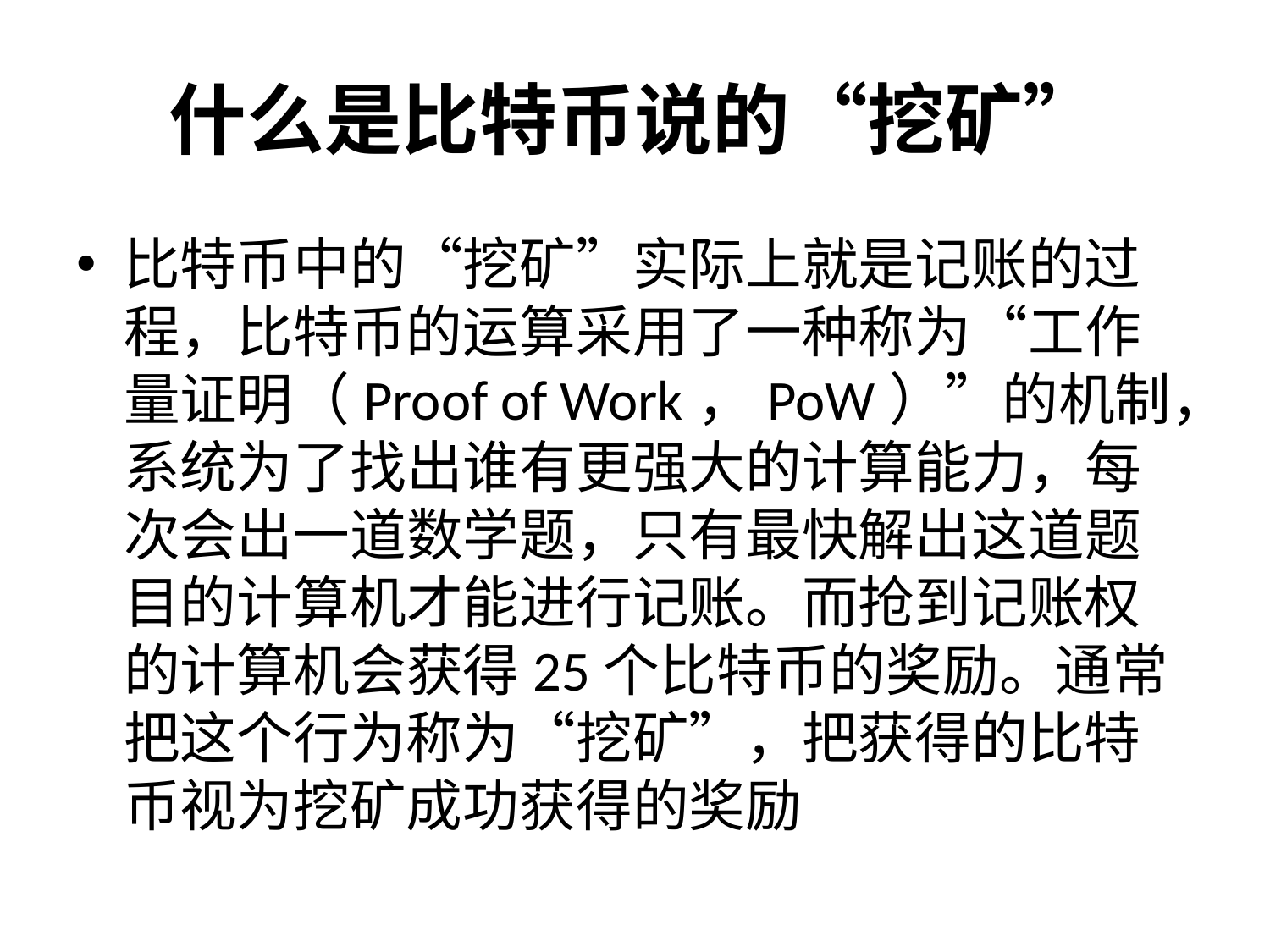

# 什么是比特币说的“挖矿”
比特币中的“挖矿”实际上就是记账的过程，比特币的运算采用了一种称为“工作量证明（Proof of Work，PoW）”的机制，系统为了找出谁有更强大的计算能力，每次会出一道数学题，只有最快解出这道题目的计算机才能进行记账。而抢到记账权的计算机会获得25个比特币的奖励。通常把这个行为称为“挖矿”，把获得的比特币视为挖矿成功获得的奖励